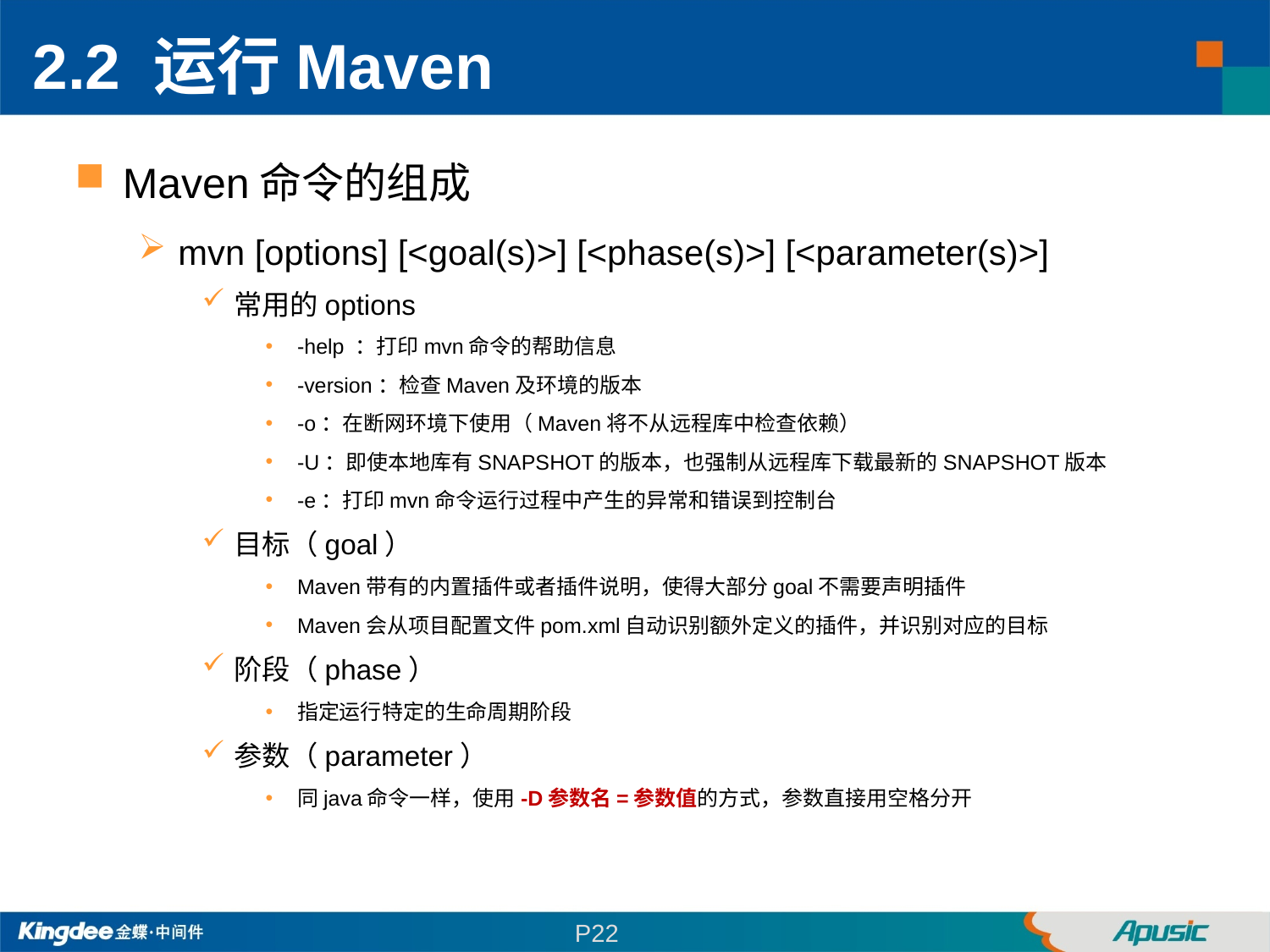

2.2 运行Maven
Maven命令的组成
mvn [options] [<goal(s)>] [<phase(s)>] [<parameter(s)>]
常用的options
-help ：打印mvn命令的帮助信息
-version：检查Maven及环境的版本
-o：在断网环境下使用（Maven将不从远程库中检查依赖）
-U：即使本地库有SNAPSHOT的版本，也强制从远程库下载最新的SNAPSHOT版本
-e：打印mvn命令运行过程中产生的异常和错误到控制台
目标（goal）
Maven带有的内置插件或者插件说明，使得大部分goal不需要声明插件
Maven会从项目配置文件pom.xml自动识别额外定义的插件，并识别对应的目标
阶段（phase）
指定运行特定的生命周期阶段
参数（parameter）
同java命令一样，使用-D参数名=参数值的方式，参数直接用空格分开